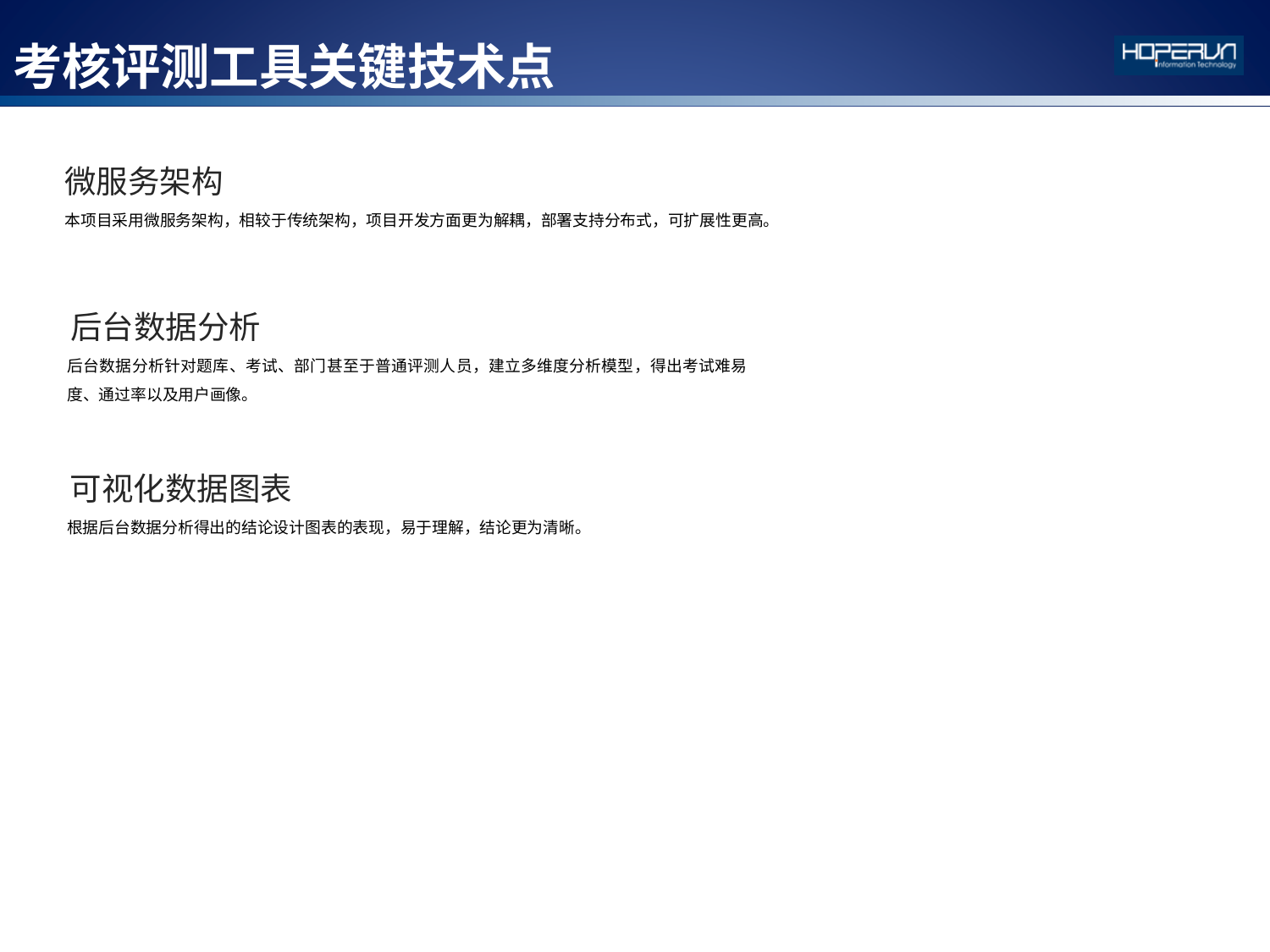

# 考核评测工具关键技术点
微服务架构
本项目采用微服务架构，相较于传统架构，项目开发方面更为解耦，部署支持分布式，可扩展性更高。
后台数据分析
后台数据分析针对题库、考试、部门甚至于普通评测人员，建立多维度分析模型，得出考试难易度、通过率以及用户画像。
可视化数据图表
根据后台数据分析得出的结论设计图表的表现，易于理解，结论更为清晰。